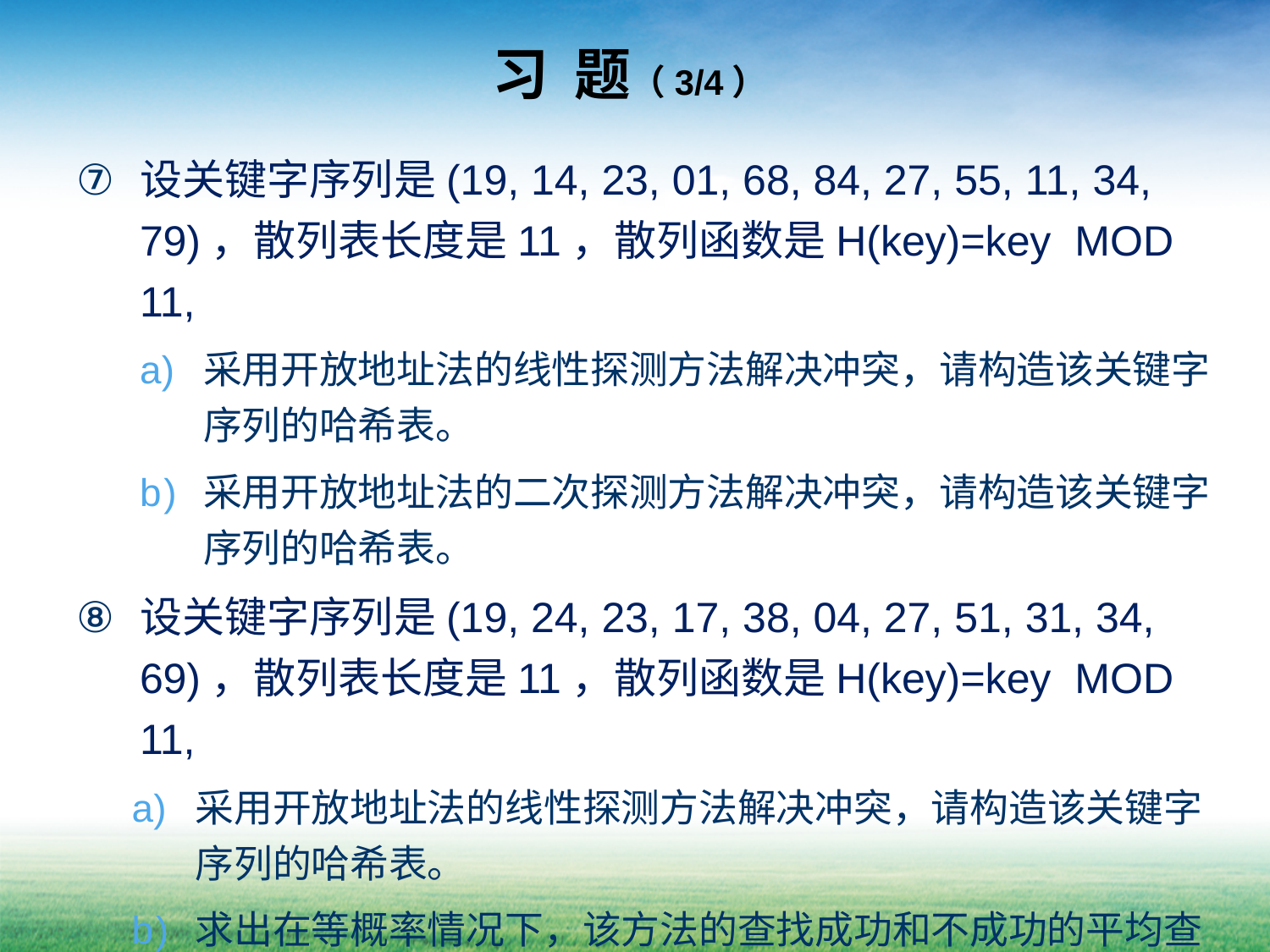

# 习  题（3/4）
设关键字序列是(19, 14, 23, 01, 68, 84, 27, 55, 11, 34, 79)，散列表长度是11，散列函数是H(key)=key  MOD  11,
采用开放地址法的线性探测方法解决冲突，请构造该关键字序列的哈希表。
采用开放地址法的二次探测方法解决冲突，请构造该关键字序列的哈希表。
设关键字序列是(19, 24, 23, 17, 38, 04, 27, 51, 31, 34, 69)，散列表长度是11，散列函数是H(key)=key  MOD  11,
采用开放地址法的线性探测方法解决冲突，请构造该关键字序列的哈希表。
求出在等概率情况下，该方法的查找成功和不成功的平均查找长度ASL。